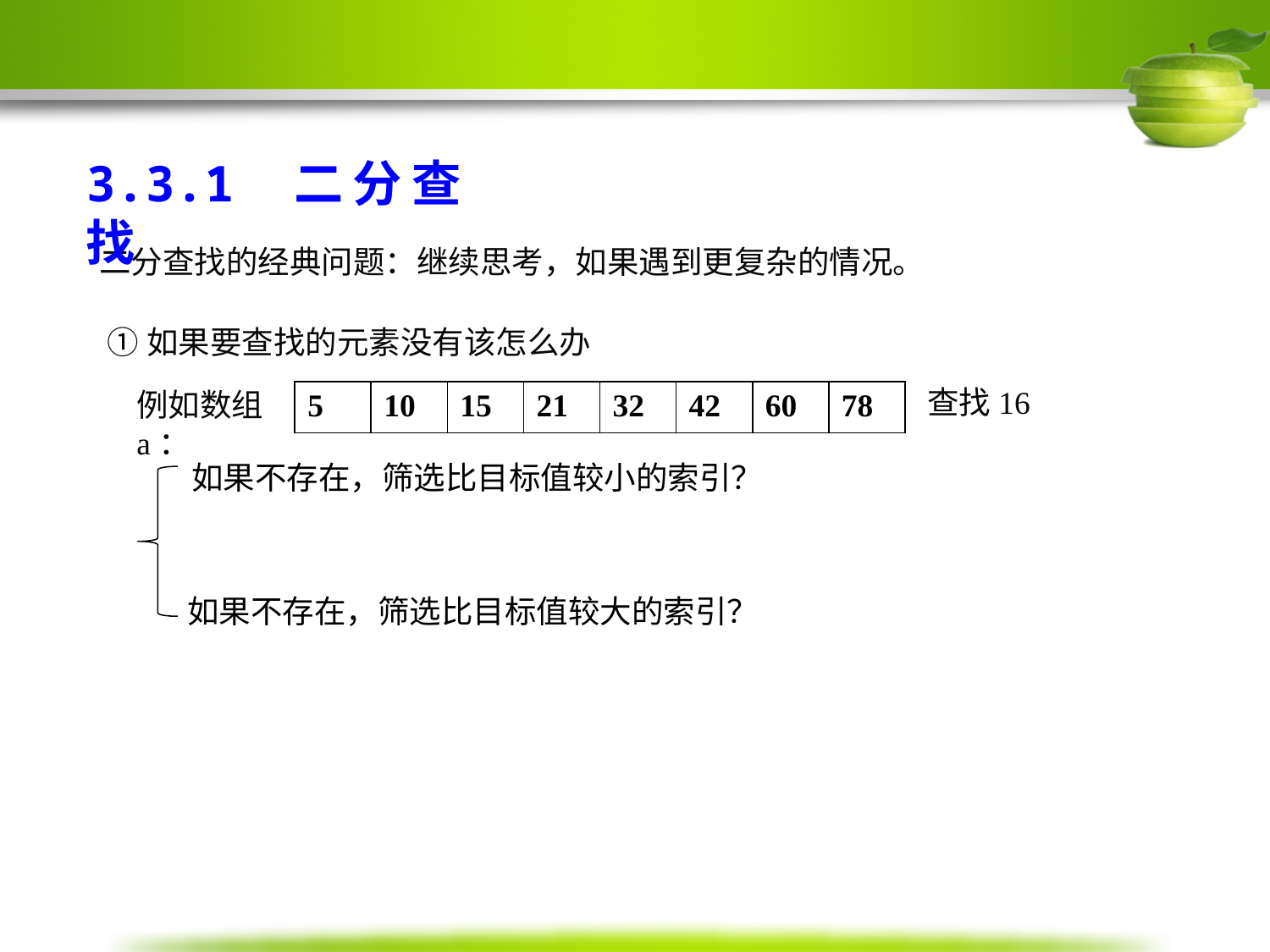

3.3.1 二分查找
二分查找的经典问题：继续思考，如果遇到更复杂的情况。
①如果要查找的元素没有该怎么办
查找16
例如数组a：
| 5 | 10 | 15 | 21 | 32 | 42 | 60 | 78 |
| --- | --- | --- | --- | --- | --- | --- | --- |
如果不存在，筛选比目标值较小的索引？

如果不存在，筛选比目标值较大的索引？